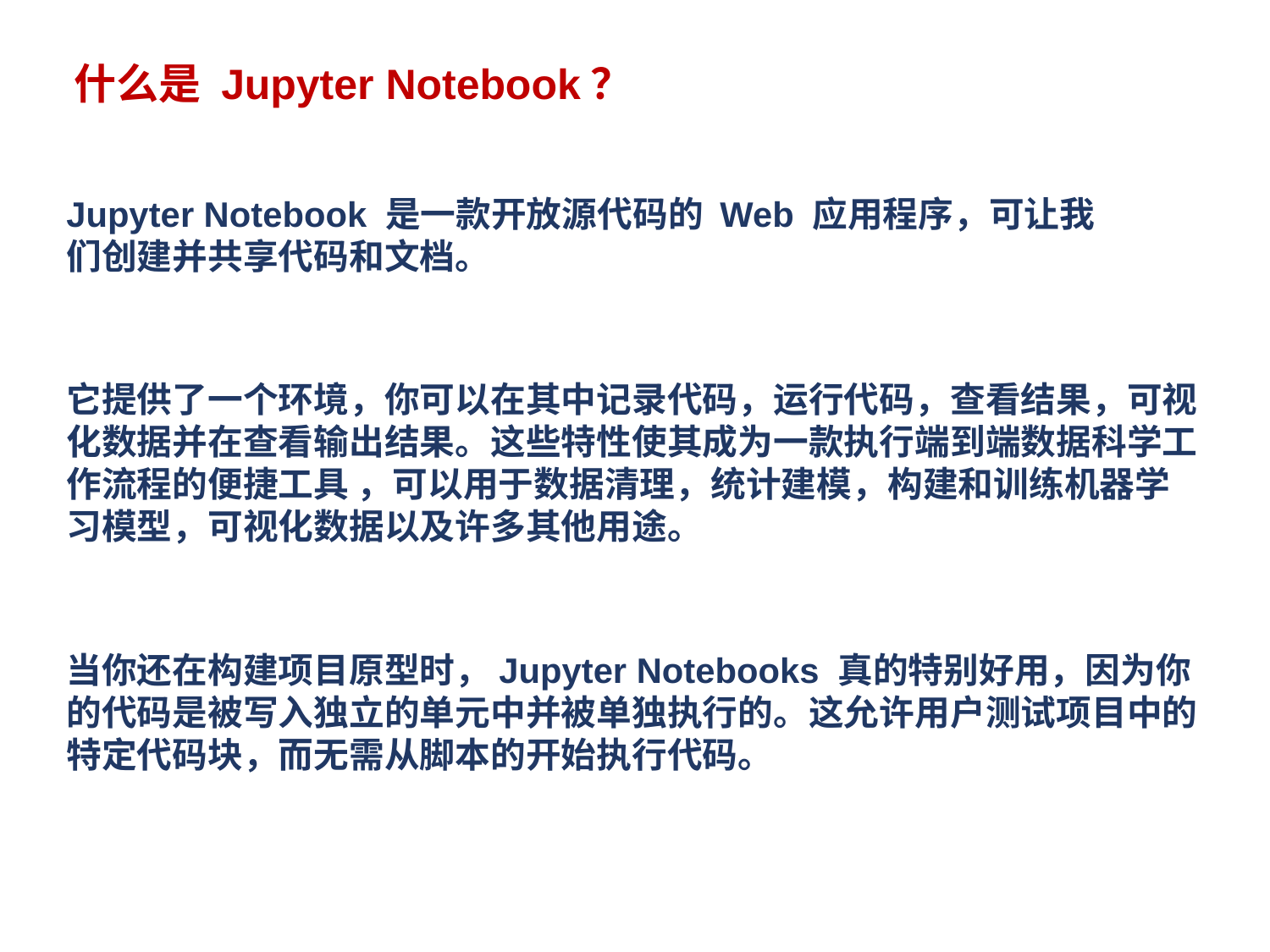

什么是 Jupyter Notebook？
Jupyter Notebook 是一款开放源代码的 Web 应用程序，可让我们创建并共享代码和文档。
它提供了一个环境，你可以在其中记录代码，运行代码，查看结果，可视化数据并在查看输出结果。这些特性使其成为一款执行端到端数据科学工作流程的便捷工具 ，可以用于数据清理，统计建模，构建和训练机器学习模型，可视化数据以及许多其他用途。
当你还在构建项目原型时，Jupyter Notebooks 真的特别好用，因为你的代码是被写入独立的单元中并被单独执行的。这允许用户测试项目中的特定代码块，而无需从脚本的开始执行代码。